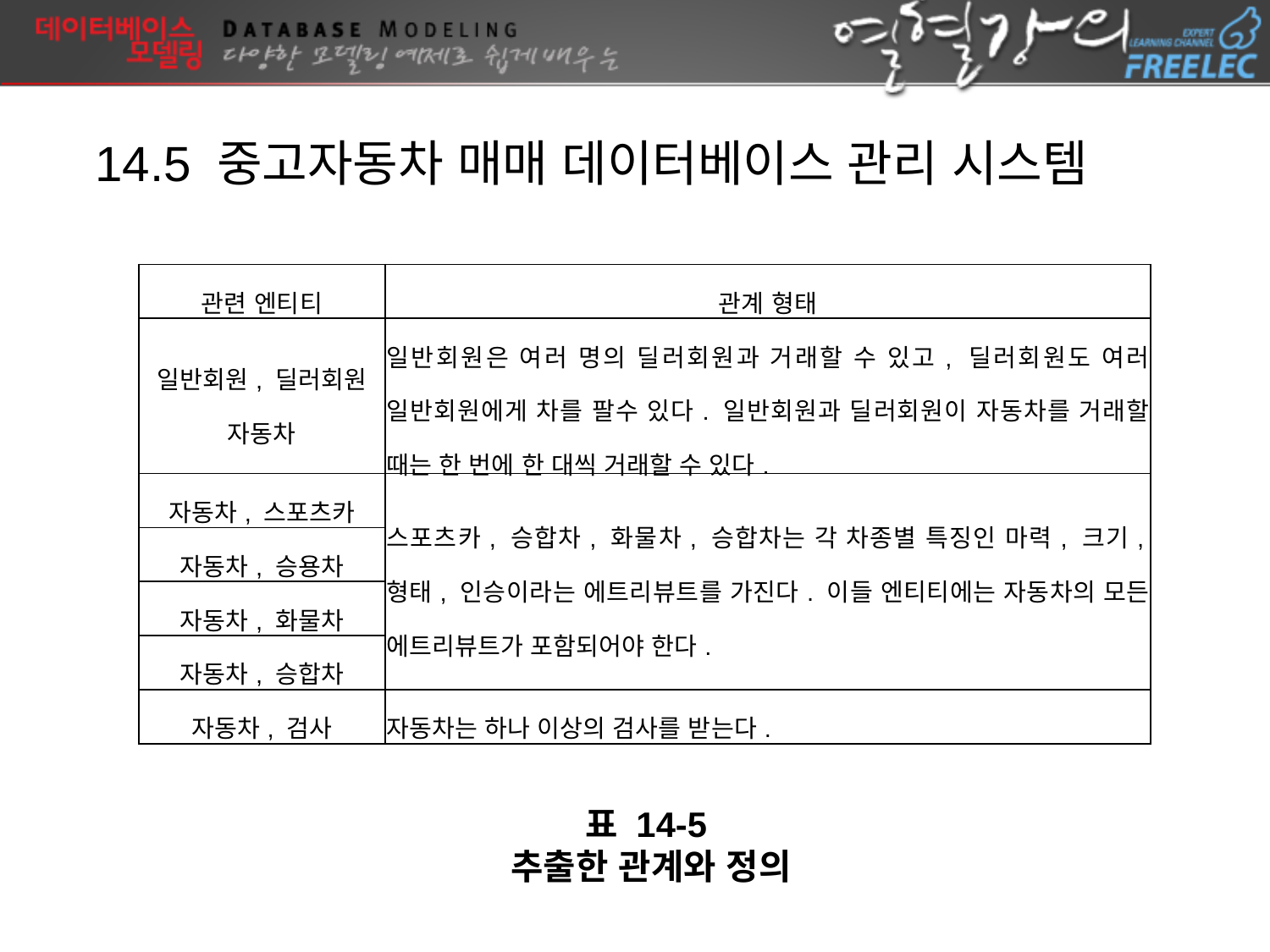

14.5 중고자동차 매매 데이터베이스 관리 시스템
| 관련 엔티티 | 관계 형태 |
| --- | --- |
| 일반회원, 딜러회원 자동차 | 일반회원은 여러 명의 딜러회원과 거래할 수 있고, 딜러회원도 여러 일반회원에게 차를 팔수 있다. 일반회원과 딜러회원이 자동차를 거래할 때는 한 번에 한 대씩 거래할 수 있다. |
| 자동차, 스포츠카 | 스포츠카, 승합차, 화물차, 승합차는 각 차종별 특징인 마력, 크기,형태, 인승이라는 에트리뷰트를 가진다. 이들 엔티티에는 자동차의 모든 에트리뷰트가 포함되어야 한다. |
| 자동차, 승용차 |  |
| 자동차, 화물차 |  |
| 자동차, 승합차 |  |
| 자동차, 검사 | 자동차는 하나 이상의 검사를 받는다. |
표 14-5
추출한 관계와 정의